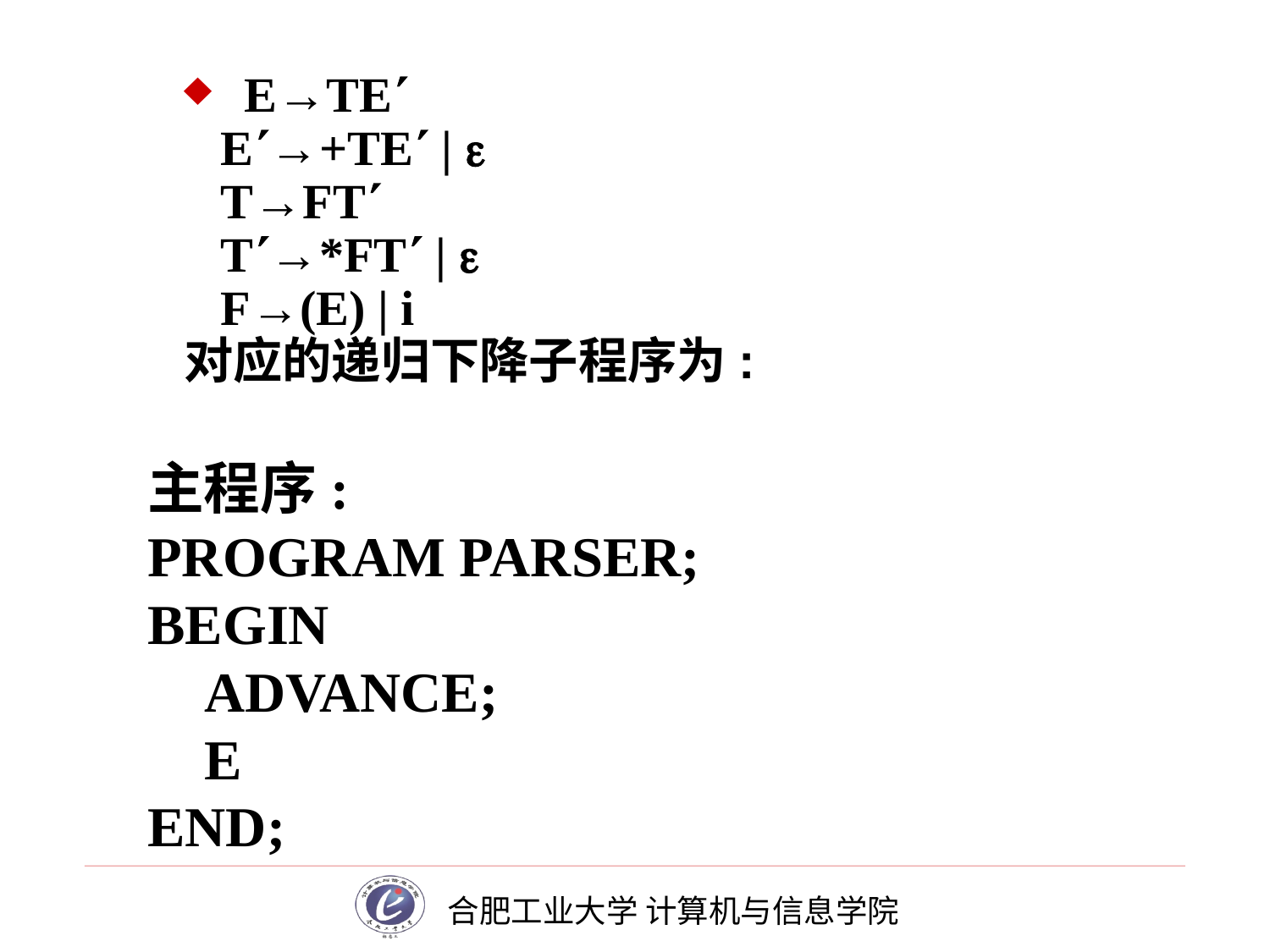

# E→TE′
   E′→+TE′ | ε
   T→FT′
   T′→*FT′ | ε
   F→(E) | i
对应的递归下降子程序为:

主程序:
PROGRAM PARSER;
BEGIN
    ADVANCE;
    E
END;